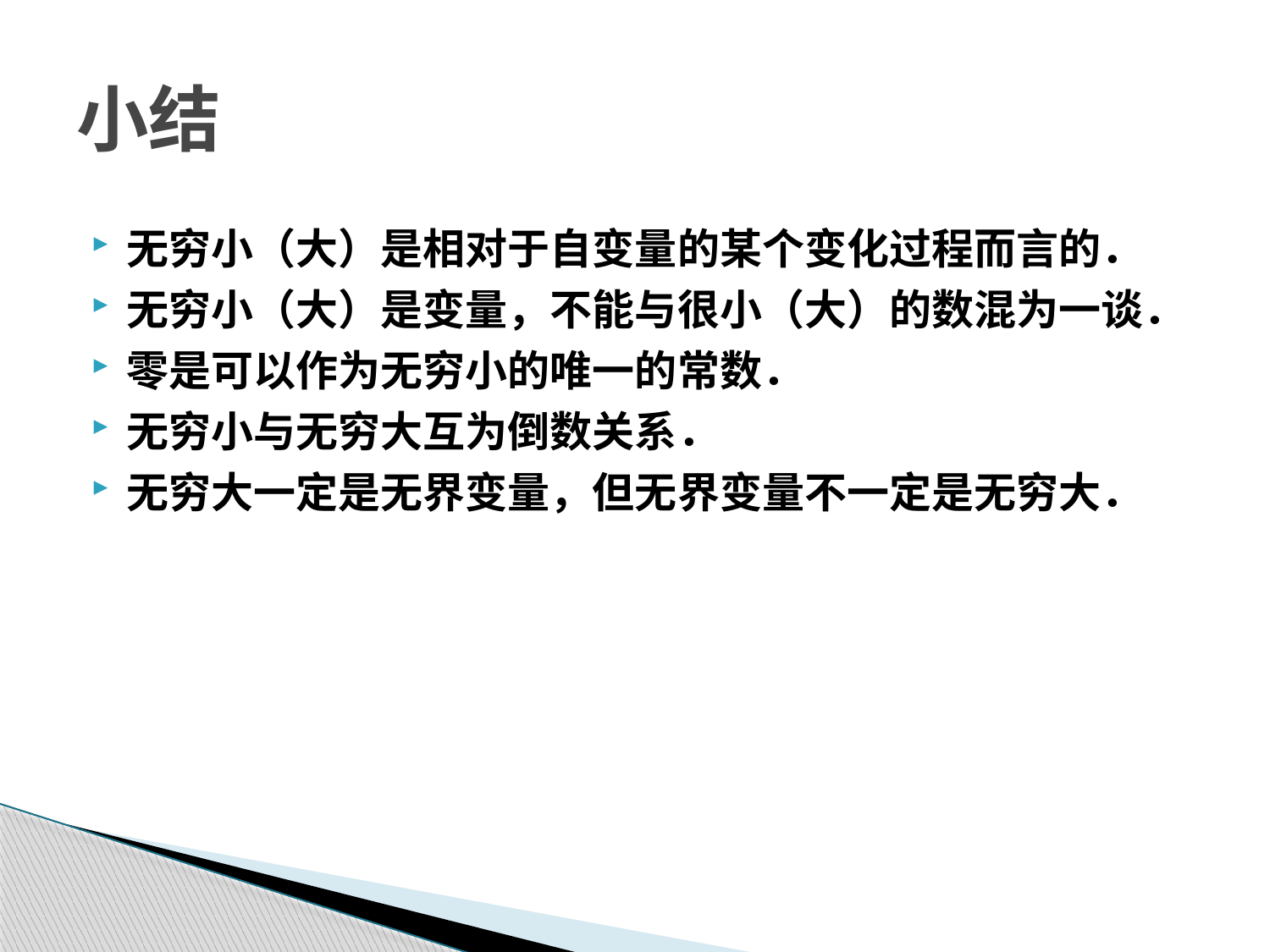

小结
无穷小（大）是相对于自变量的某个变化过程而言的．
无穷小（大）是变量，不能与很小（大）的数混为一谈．
零是可以作为无穷小的唯一的常数．
无穷小与无穷大互为倒数关系．
无穷大一定是无界变量，但无界变量不一定是无穷大．